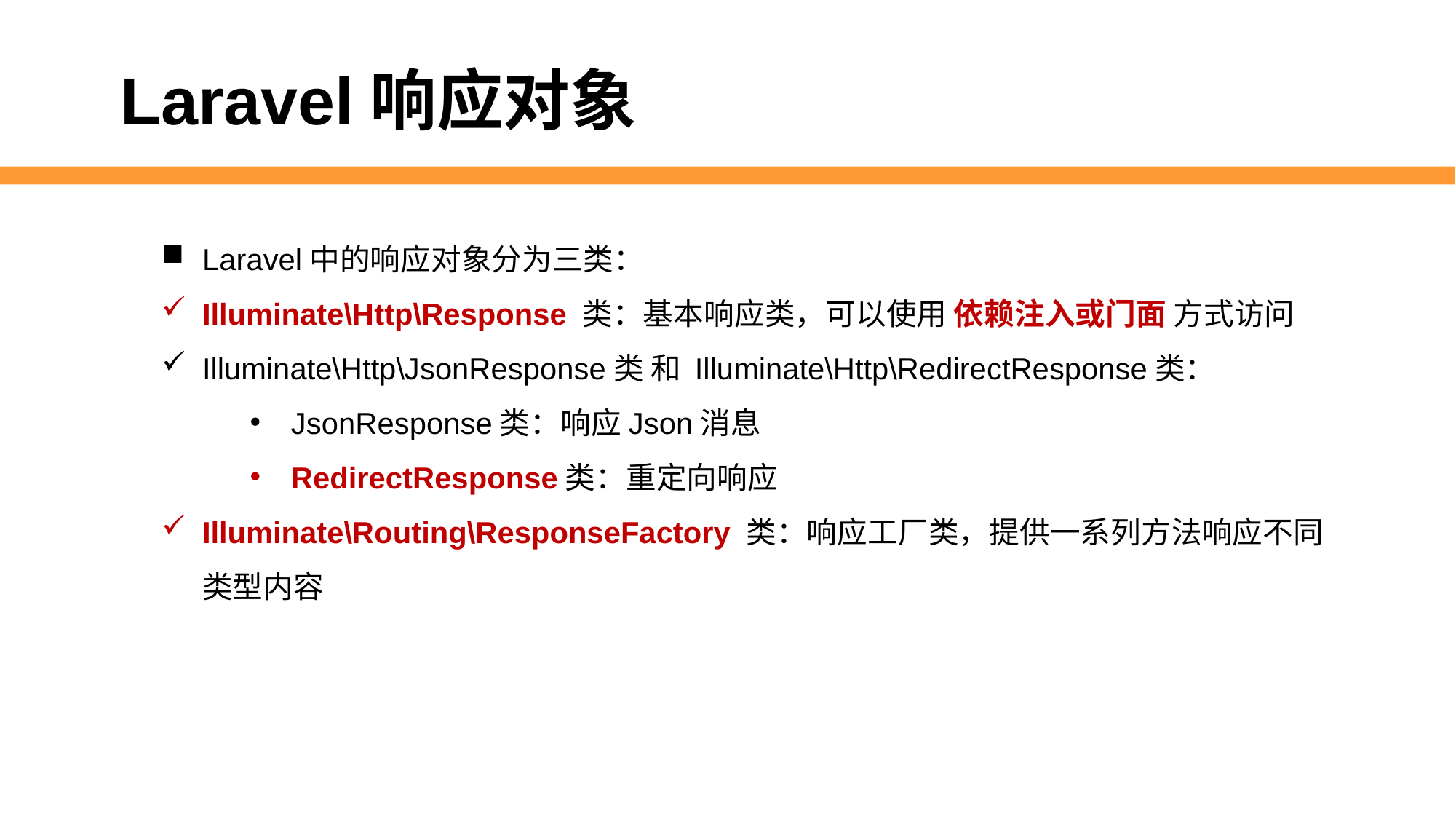

Laravel响应对象
Laravel中的响应对象分为三类：
Illuminate\Http\Response 类：基本响应类，可以使用 依赖注入或门面 方式访问
Illuminate\Http\JsonResponse类 和 Illuminate\Http\RedirectResponse类：
JsonResponse类：响应Json消息
RedirectResponse类：重定向响应
Illuminate\Routing\ResponseFactory 类：响应工厂类，提供一系列方法响应不同类型内容